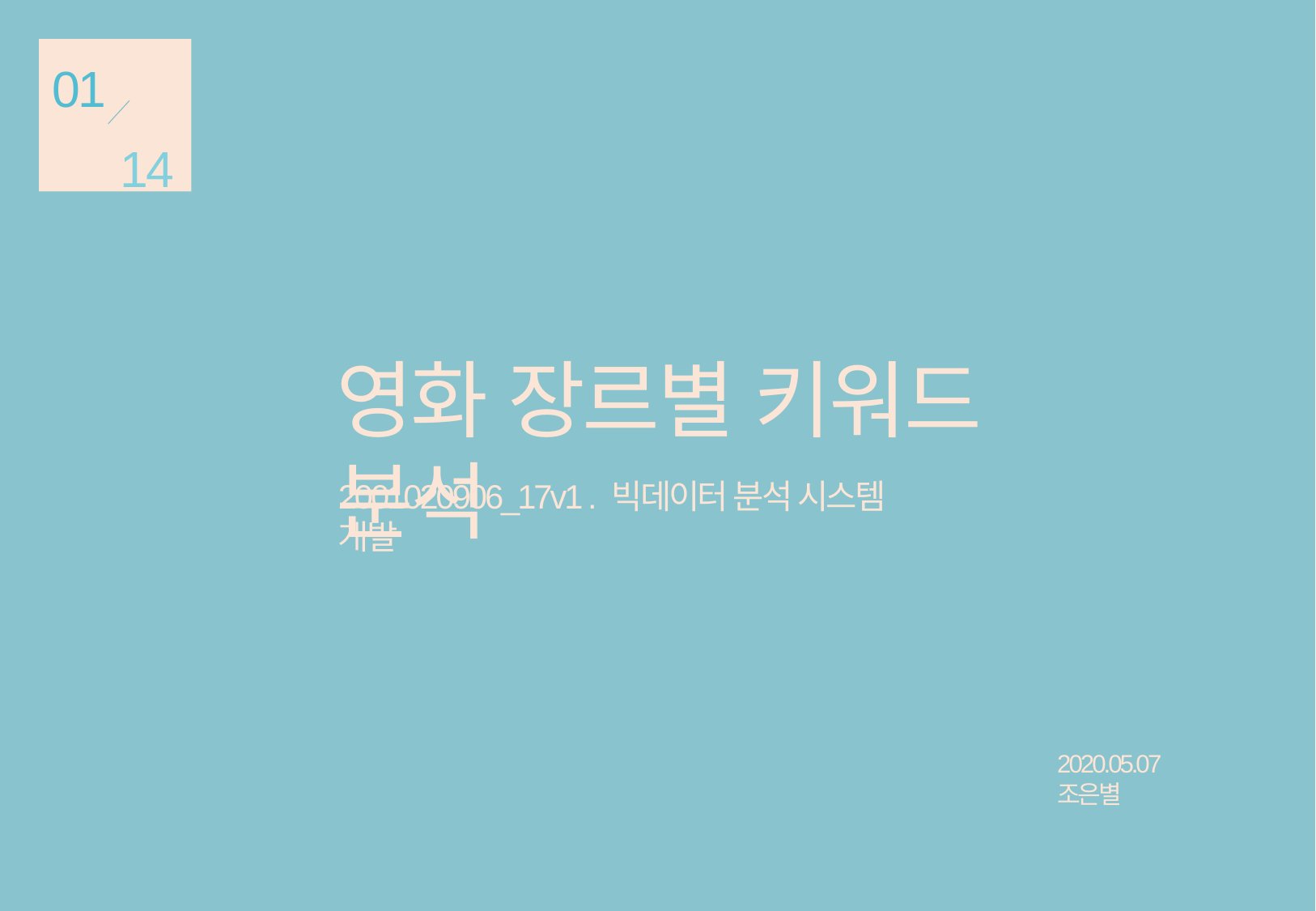

01

14
영화 장르별 키워드 분석
2001020906_17v1 . 빅데이터 분석 시스템 개발
2020.05.07
조은별